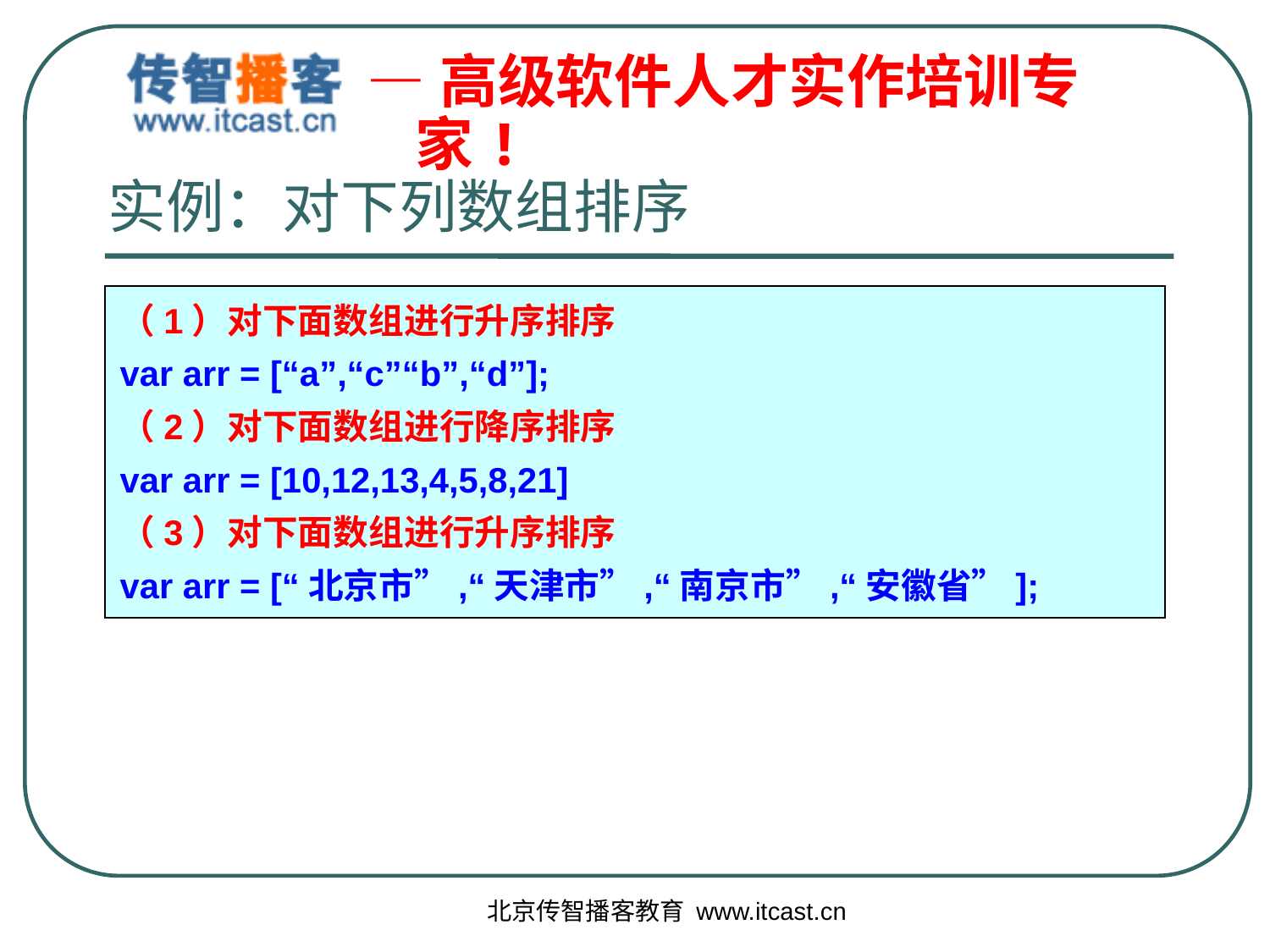

# 实例：对下列数组排序
（1）对下面数组进行升序排序
var arr = [“a”,“c”“b”,“d”];
（2）对下面数组进行降序排序
var arr = [10,12,13,4,5,8,21]
（3）对下面数组进行升序排序
var arr = [“北京市”,“天津市”,“南京市”,“安徽省”];